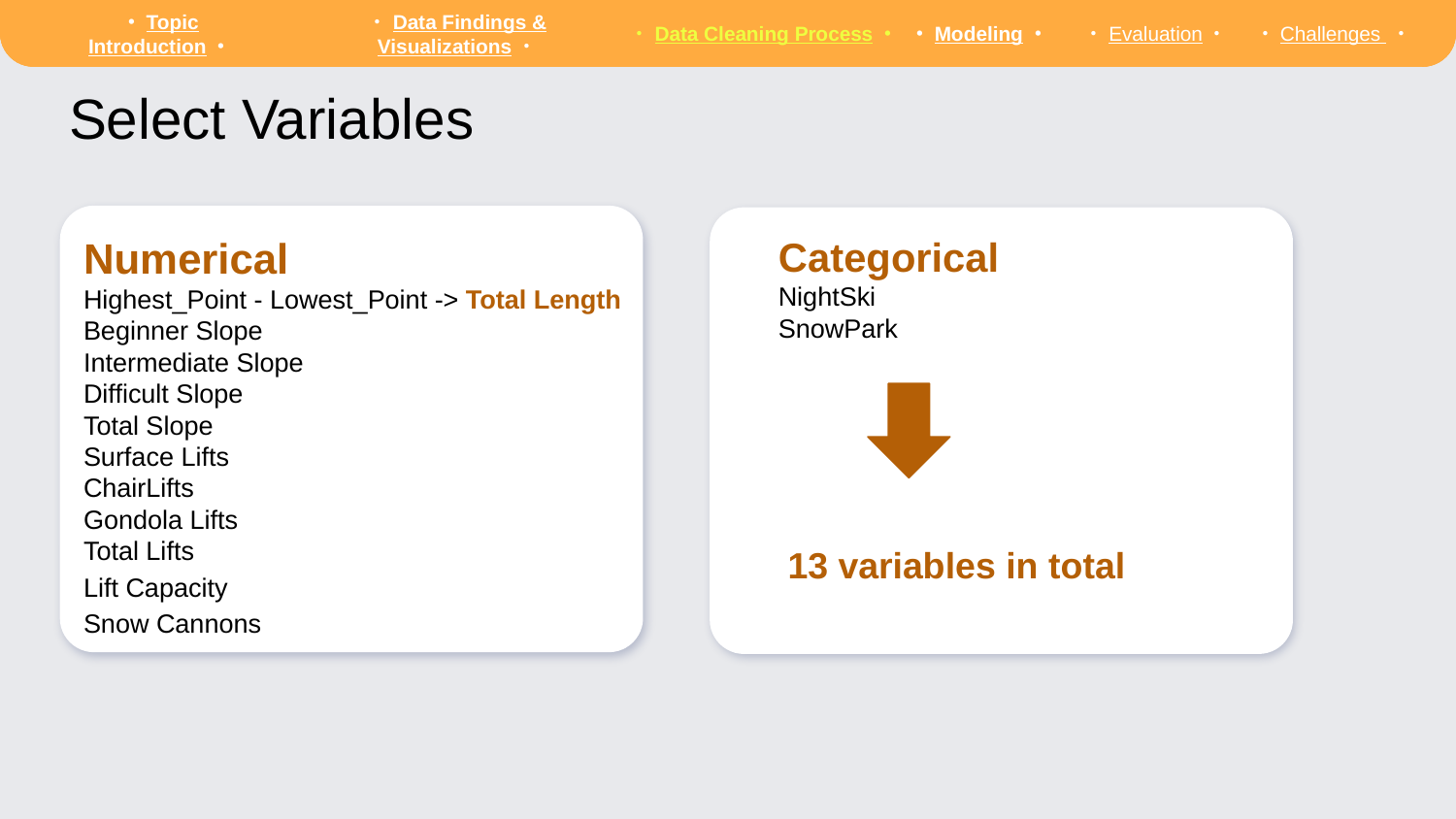

・Topic Introduction・
・Data Findings & Visualizations・
・Data Cleaning Process・
・Modeling・
・Evaluation・
・Challenges ・
Select Variables

Numerical
Highest_Point - Lowest_Point -> Total Length
Beginner Slope
Intermediate Slope
Difficult Slope
Total Slope
Surface Lifts
ChairLifts
Gondola Lifts
Total Lifts
Lift Capacity
Snow Cannons

Categorical
NightSki
SnowPark

13 variables in total